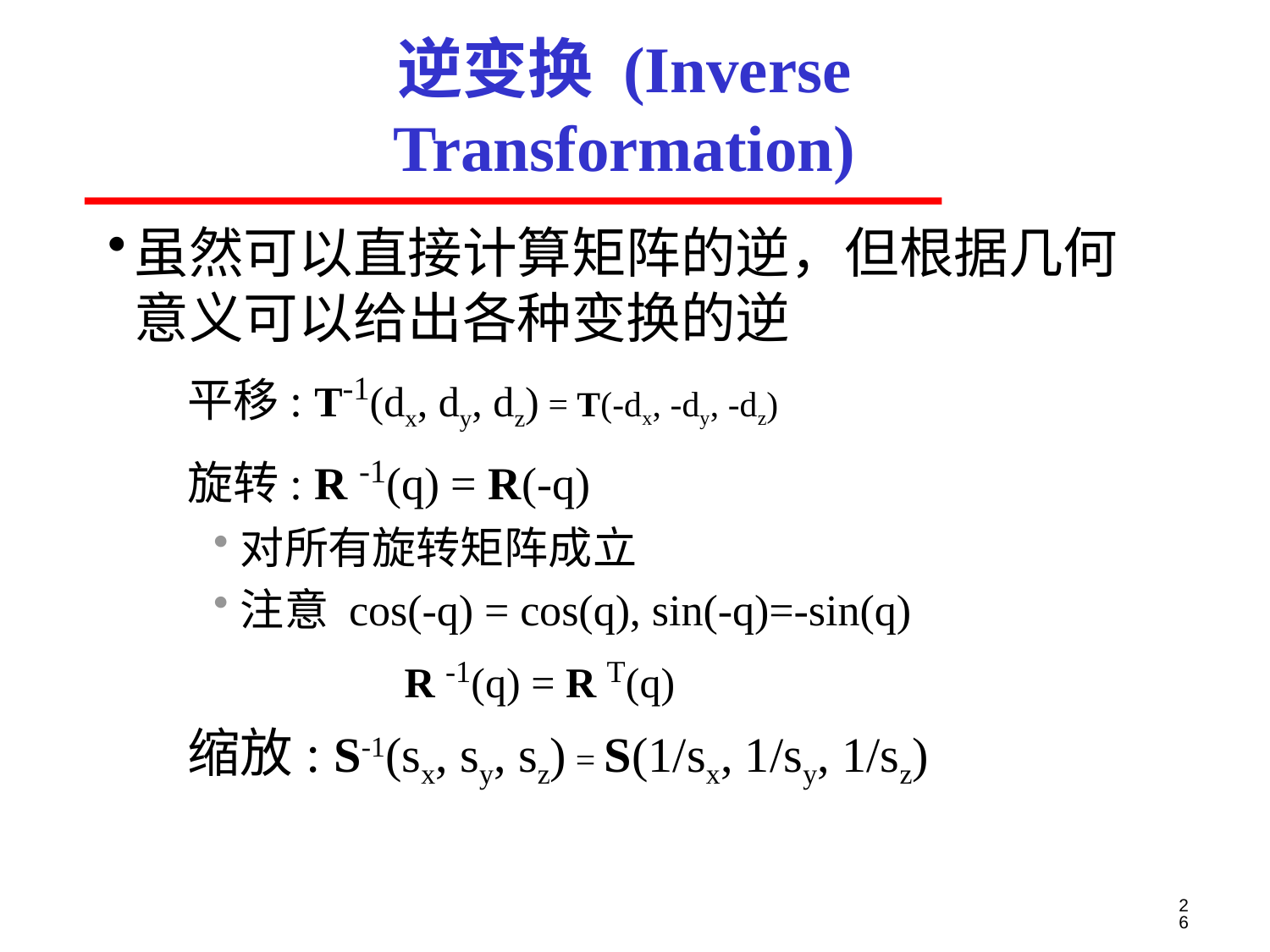

# 逆变换 (Inverse Transformation)
虽然可以直接计算矩阵的逆，但根据几何
意义可以给出各种变换的逆
平移: T-1(dx, dy, dz) = T(-dx, -dy, -dz)
旋转: R -1(q) = R(-q)
对所有旋转矩阵成立
注意 cos(-q) = cos(q), sin(-q)=-sin(q)
                  R -1(q) = R T(q)
缩放: S-1(sx, sy, sz) = S(1/sx, 1/sy, 1/sz)
26